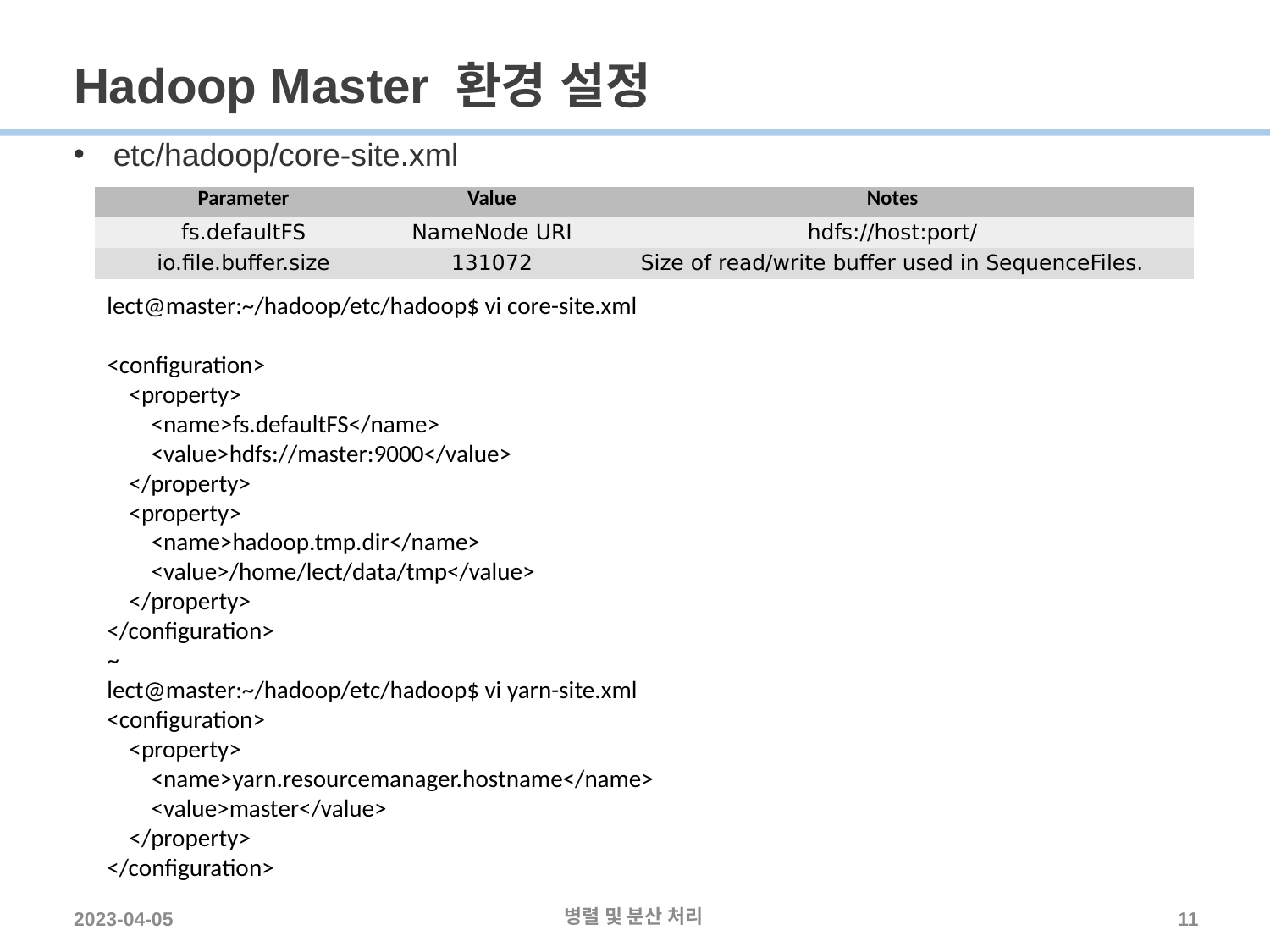

# Hadoop Master 환경 설정
etc/hadoop/core-site.xml
| Parameter | Value | Notes |
| --- | --- | --- |
| fs.defaultFS | NameNode URI | hdfs://host:port/ |
| io.file.buffer.size | 131072 | Size of read/write buffer used in SequenceFiles. |
lect@master:~/hadoop/etc/hadoop$ vi core-site.xml

<configuration>
    <property>
        <name>fs.defaultFS</name>
        <value>hdfs://master:9000</value>
    </property>
    <property>
        <name>hadoop.tmp.dir</name>
        <value>/home/lect/data/tmp</value>
    </property>
</configuration>
~
lect@master:~/hadoop/etc/hadoop$ vi yarn-site.xml
<configuration>
    <property>
        <name>yarn.resourcemanager.hostname</name>
        <value>master</value>
    </property>
</configuration>

2023-04-05
병렬 및 분산 처리
11